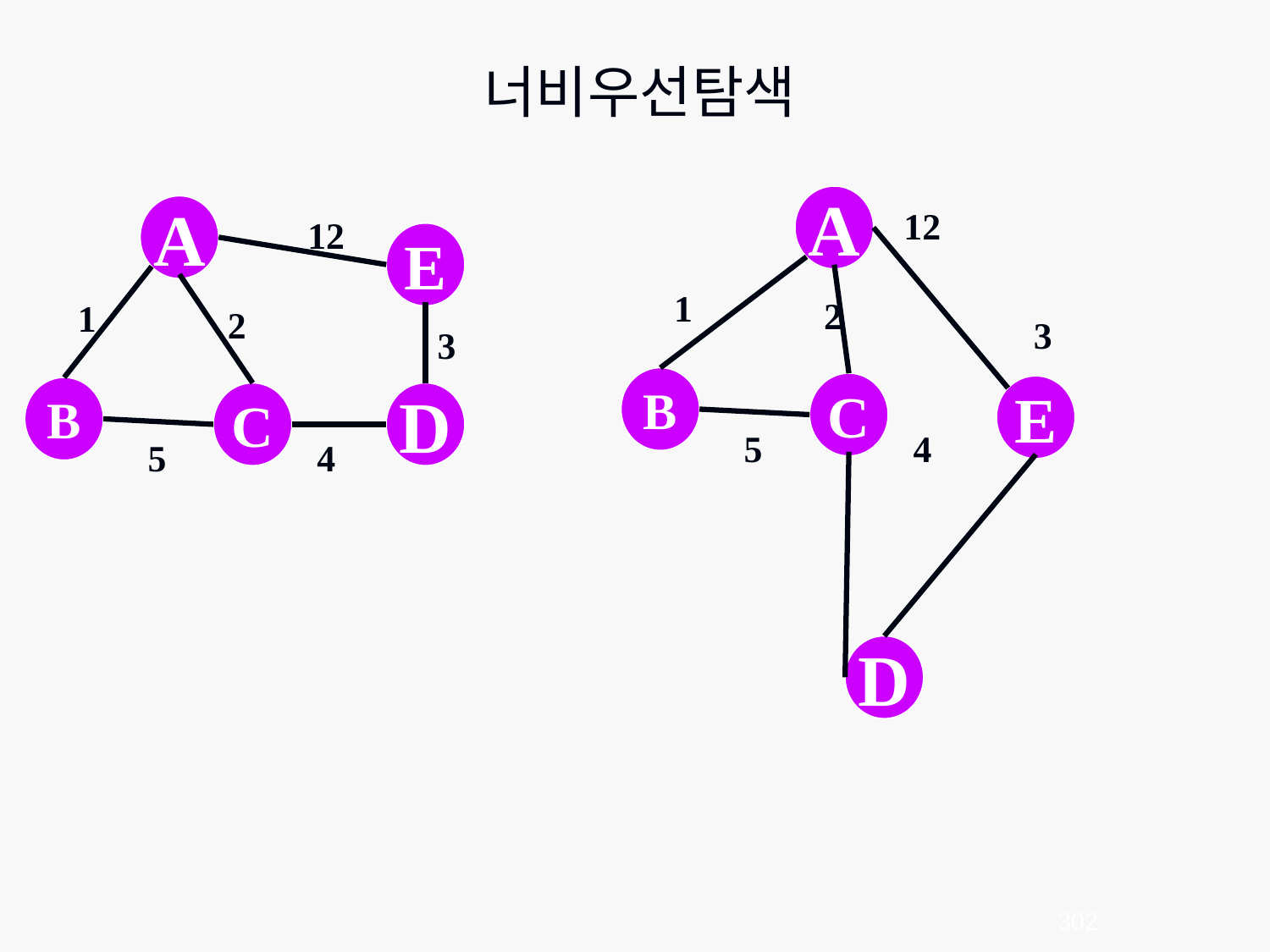

너비우선탐색
A
A
12
E
1
2
3
B
C
D
5
4
12
1
2
3
B
C
E
5
4
D
302